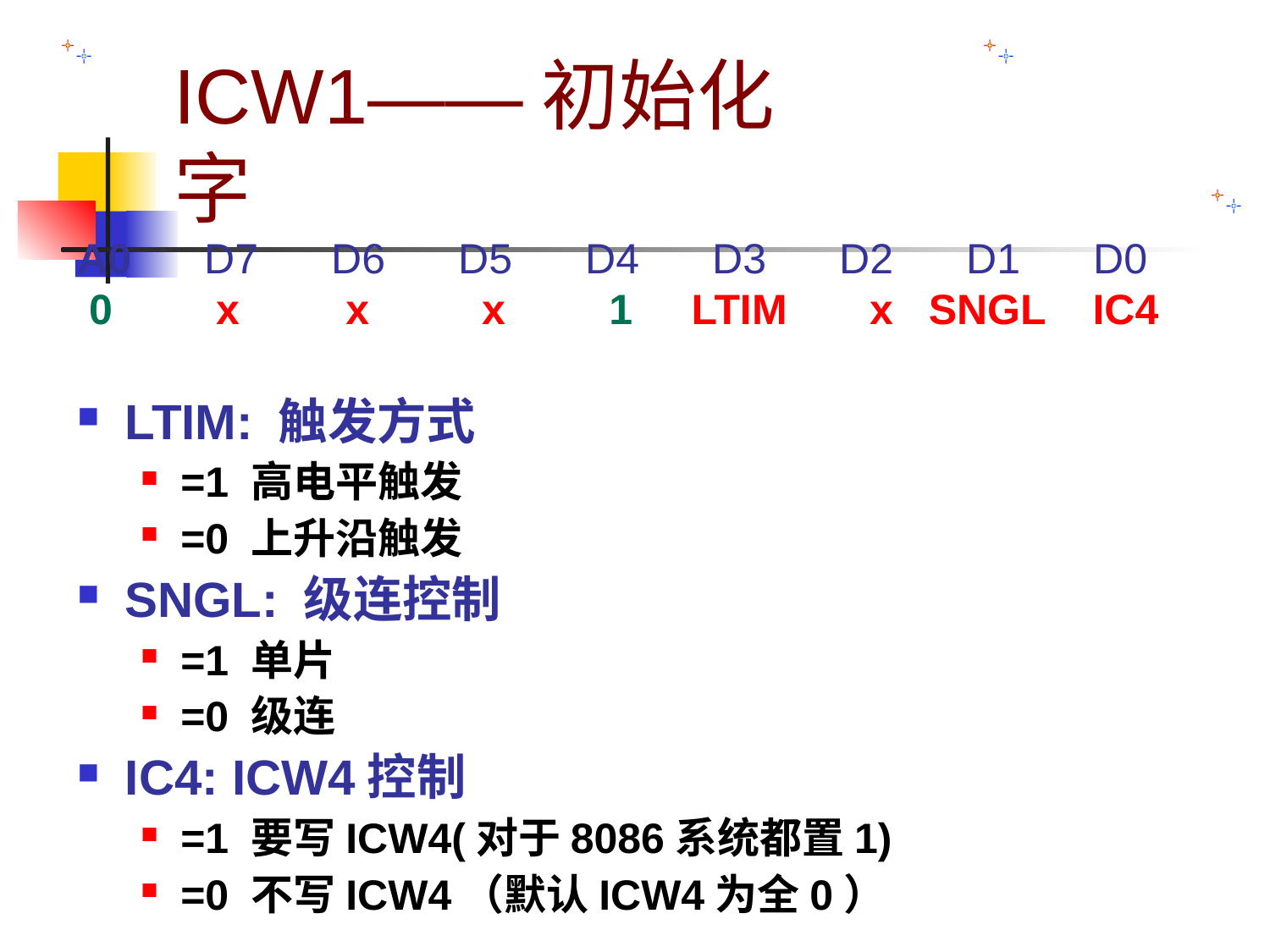

ICW1——初始化字
A0   	D7	D6     	D5     	D4   	D3  	D2   	D1   	D0
 0	 x         x 	  x 	  1     LTIM       x   SNGL    IC4
LTIM: 触发方式
=1 高电平触发
=0 上升沿触发
SNGL: 级连控制
=1 单片
=0 级连
IC4: ICW4控制
=1 要写ICW4(对于8086系统都置1)
=0 不写ICW4（默认ICW4为全0）